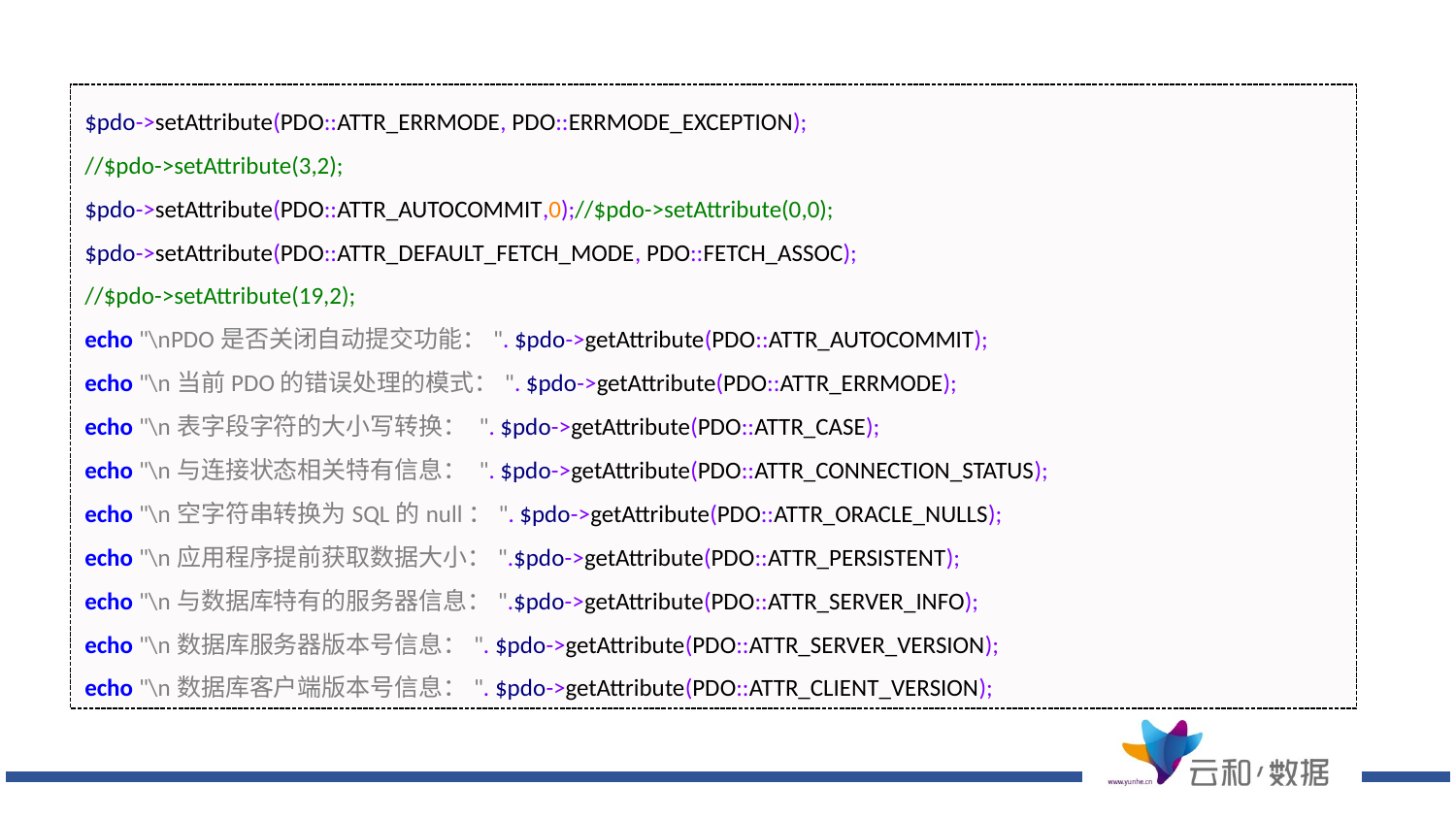

$pdo->setAttribute(PDO::ATTR_ERRMODE, PDO::ERRMODE_EXCEPTION);
//$pdo->setAttribute(3,2);
$pdo->setAttribute(PDO::ATTR_AUTOCOMMIT,0);//$pdo->setAttribute(0,0);
$pdo->setAttribute(PDO::ATTR_DEFAULT_FETCH_MODE, PDO::FETCH_ASSOC);
//$pdo->setAttribute(19,2);
echo "\nPDO是否关闭自动提交功能：". $pdo->getAttribute(PDO::ATTR_AUTOCOMMIT);
echo "\n当前PDO的错误处理的模式：". $pdo->getAttribute(PDO::ATTR_ERRMODE);
echo "\n表字段字符的大小写转换： ". $pdo->getAttribute(PDO::ATTR_CASE);
echo "\n与连接状态相关特有信息： ". $pdo->getAttribute(PDO::ATTR_CONNECTION_STATUS);
echo "\n空字符串转换为SQL的null：". $pdo->getAttribute(PDO::ATTR_ORACLE_NULLS);
echo "\n应用程序提前获取数据大小：".$pdo->getAttribute(PDO::ATTR_PERSISTENT);
echo "\n与数据库特有的服务器信息：".$pdo->getAttribute(PDO::ATTR_SERVER_INFO);
echo "\n数据库服务器版本号信息：". $pdo->getAttribute(PDO::ATTR_SERVER_VERSION);
echo "\n数据库客户端版本号信息：". $pdo->getAttribute(PDO::ATTR_CLIENT_VERSION);